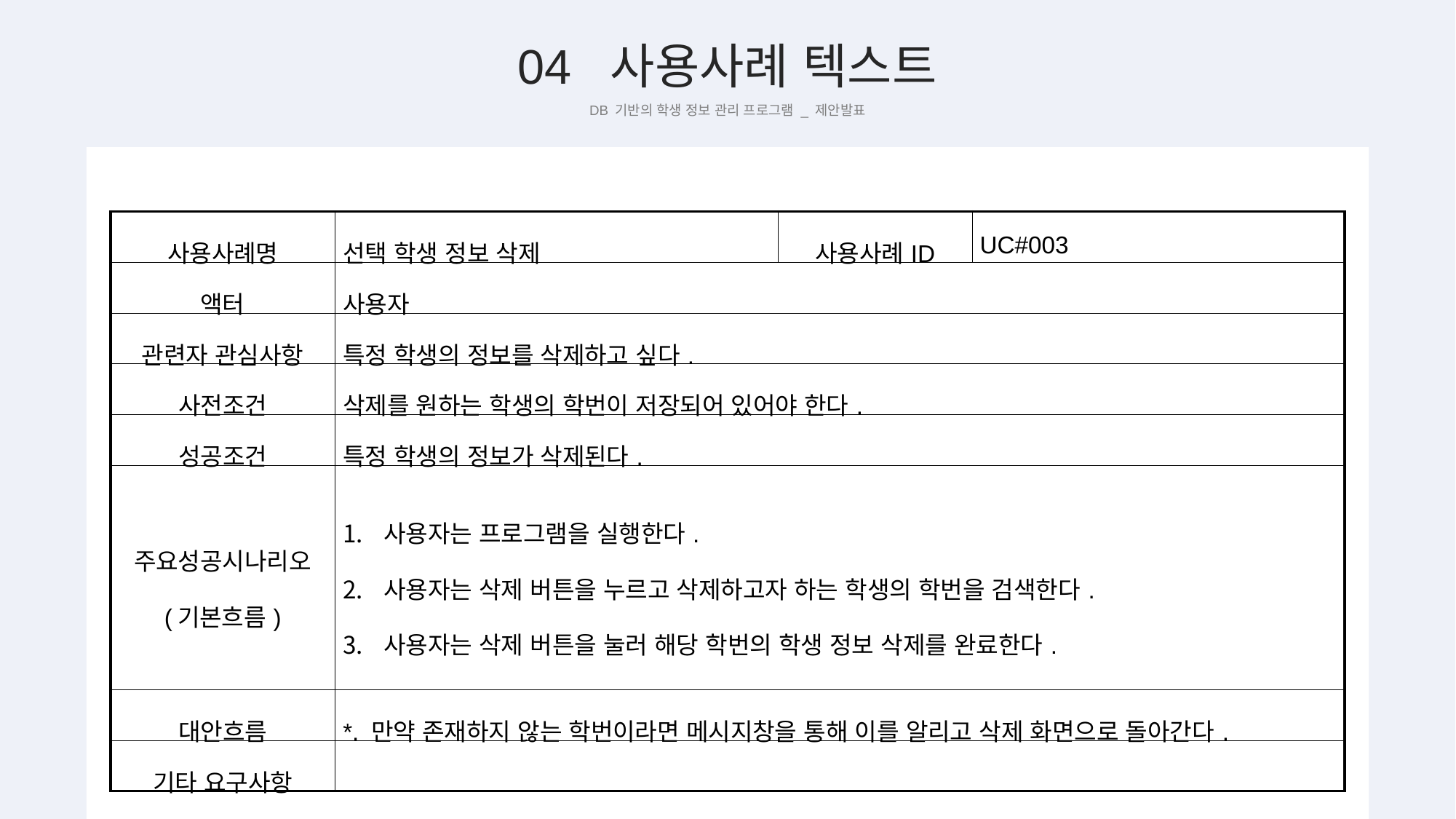

04  사용사례 텍스트
DB 기반의 학생 정보 관리 프로그램 _ 제안발표

| 사용사례명 | 선택 학생 정보 삭제 | 사용사례ID | UC#003 |
| --- | --- | --- | --- |
| 액터 | 사용자 |  |  |
| 관련자 관심사항 | 특정 학생의 정보를 삭제하고 싶다. |  |  |
| 사전조건 | 삭제를 원하는 학생의 학번이 저장되어 있어야 한다. |  |  |
| 성공조건 | 특정 학생의 정보가 삭제된다. |  |  |
| 주요성공시나리오 (기본흐름) | 사용자는 프로그램을 실행한다. 사용자는 삭제 버튼을 누르고 삭제하고자 하는 학생의 학번을 검색한다. 사용자는 삭제 버튼을 눌러 해당 학번의 학생 정보 삭제를 완료한다. |  |  |
| 대안흐름 | \*. 만약 존재하지 않는 학번이라면 메시지창을 통해 이를 알리고 삭제 화면으로 돌아간다. |  |  |
| 기타 요구사항 |  |  |  |